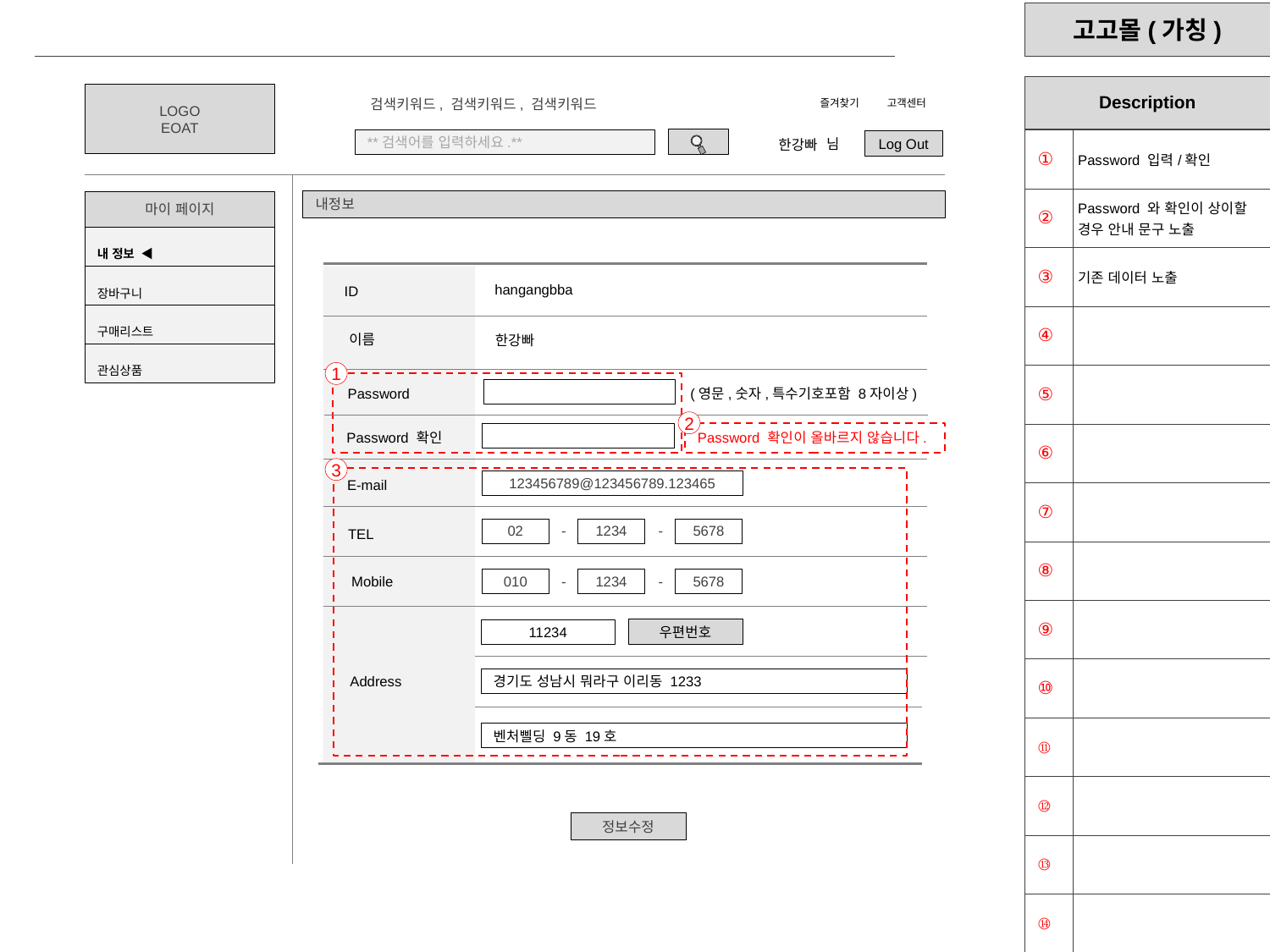

LOGO
EOAT
검색키워드, 검색키워드, 검색키워드
즐겨찾기
고객센터

님
| ① | Password 입력/확인 |
| --- | --- |
| ② | Password 와 확인이 상이할 경우 안내 문구 노출 |
| ③ | 기존 데이터 노출 |
| ④ |  |
| ⑤ |  |
| ⑥ |  |
| ⑦ |  |
| ⑧ |  |
| ⑨ |  |
| ⑩ |  |
| ⑪ |  |
| ⑫ |  |
| ⑬ |  |
| ⑭ |  |
**검색어를 입력하세요.**
Log Out
한강빠
내정보
마이 페이지
내 정보  ◀
장바구니

hangangbba
ID
구매리스트
이름
한강빠
관심상품
1

Password
(영문,숫자,특수기호포함 8자이상)

2
Password 확인
Password 확인이 올바르지 않습니다.

3

E-mail
123456789@123456789.123465
-
-
02
1234
5678
TEL
-
-
Mobile
010
1234
5678
우편번호
11234
Address
경기도 성남시 뭐라구 이리동 1233
벤처삘딩 9동 19호
정보수정